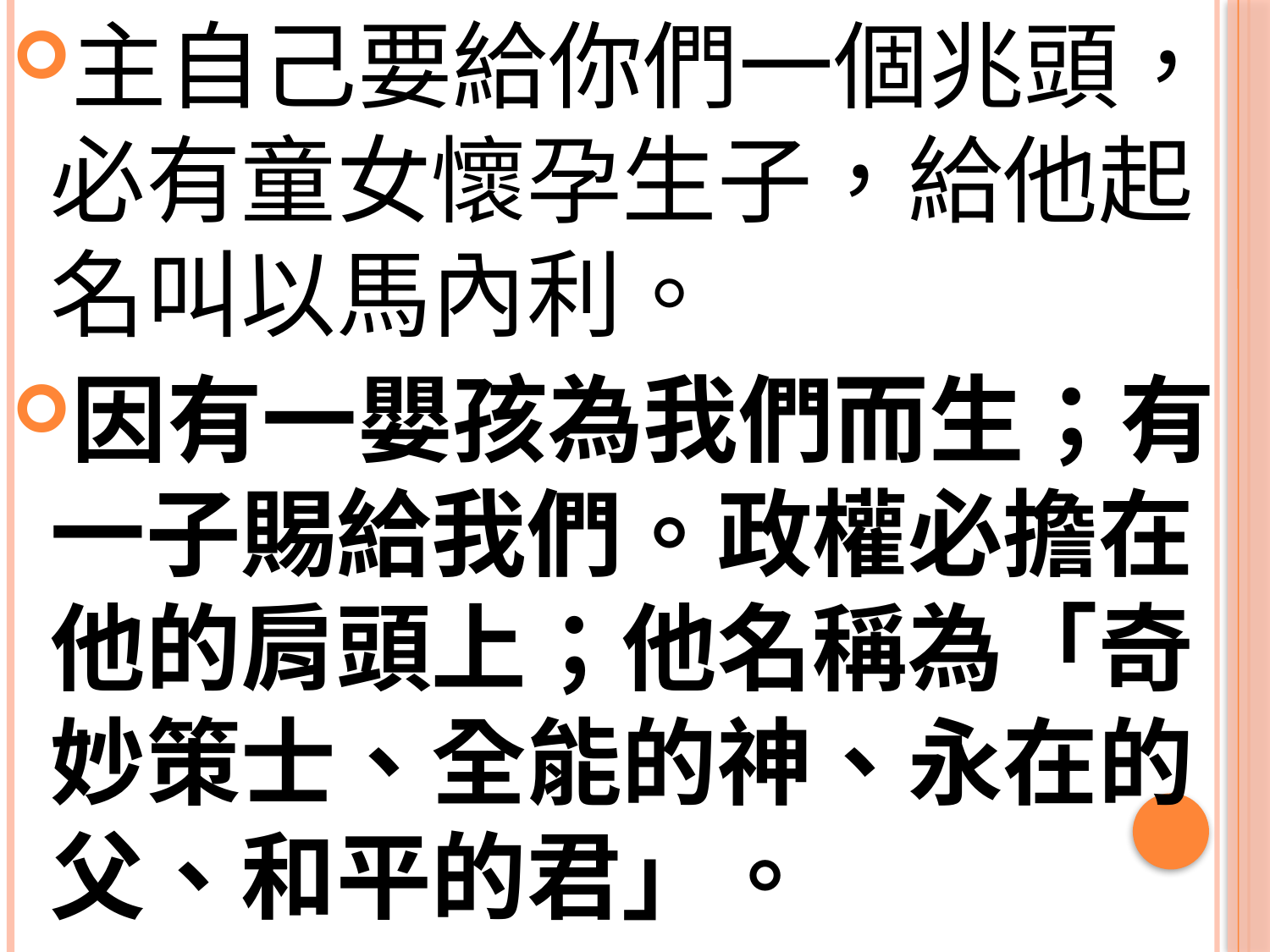

主自己要給你們一個兆頭，必有童女懷孕生子，給他起名叫以馬內利。
因有一嬰孩為我們而生；有一子賜給我們。政權必擔在他的肩頭上；他名稱為「奇妙策士、全能的神、永在的父、和平的君」。